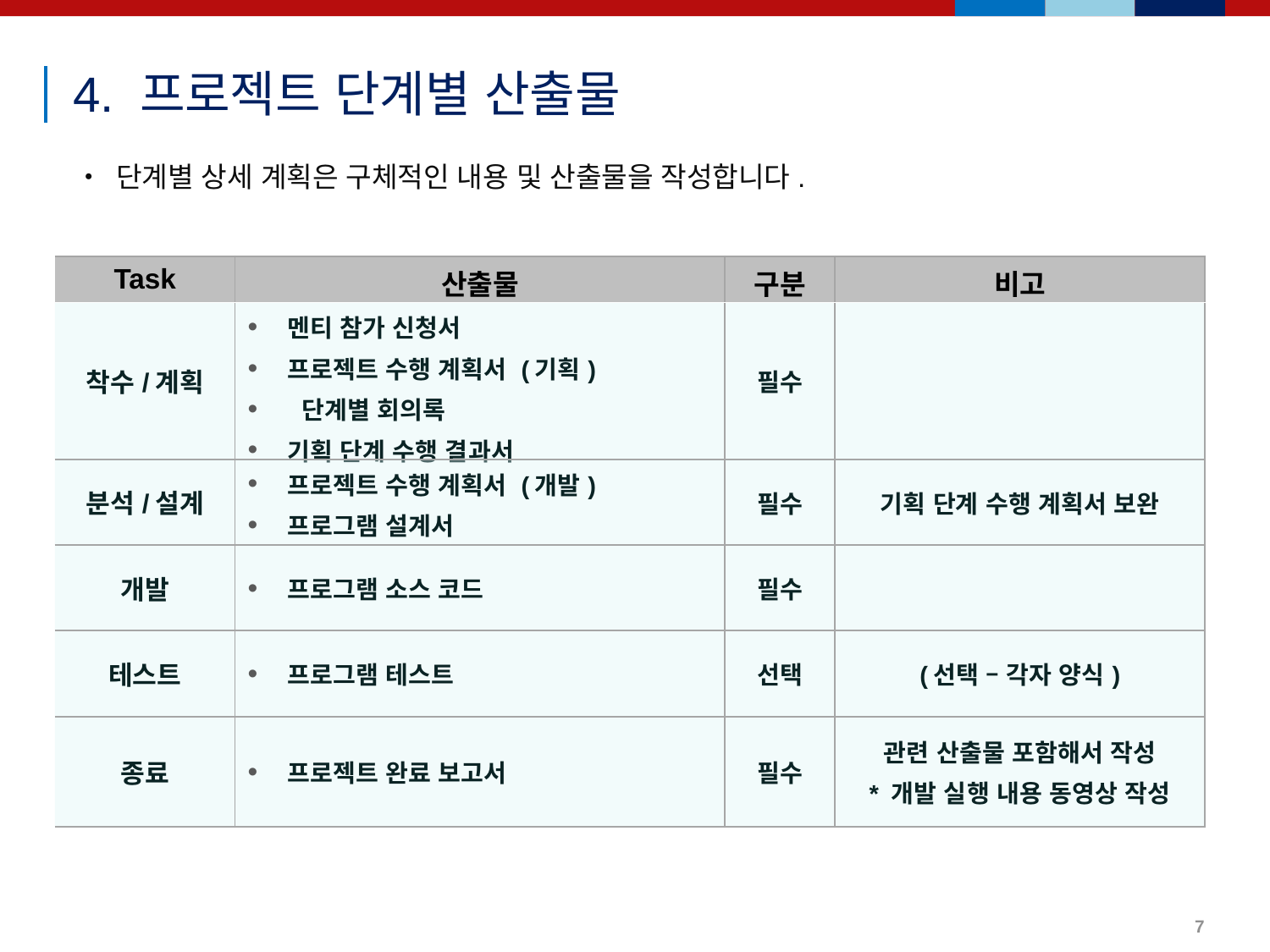

4. 프로젝트 단계별 산출물
• 단계별 상세 계획은 구체적인 내용 및 산출물을 작성합니다.
2
상세 업무 범위
| Task | 산출물 | 구분 | 비고 |
| --- | --- | --- | --- |
| 착수/계획 | 멘티 참가 신청서 프로젝트 수행 계획서 (기획) 단계별 회의록 기획 단계 수행 결과서 | 필수 |  |
| 분석/설계 | 프로젝트 수행 계획서 (개발) 프로그램 설계서 | 필수 | 기획 단계 수행 계획서 보완 |
| 개발 | 프로그램 소스 코드 | 필수 |  |
| 테스트 | 프로그램 테스트 | 선택 | (선택 – 각자 양식) |
| 종료 | 프로젝트 완료 보고서 | 필수 | 관련 산출물 포함해서 작성 \* 개발 실행 내용 동영상 작성 |
7